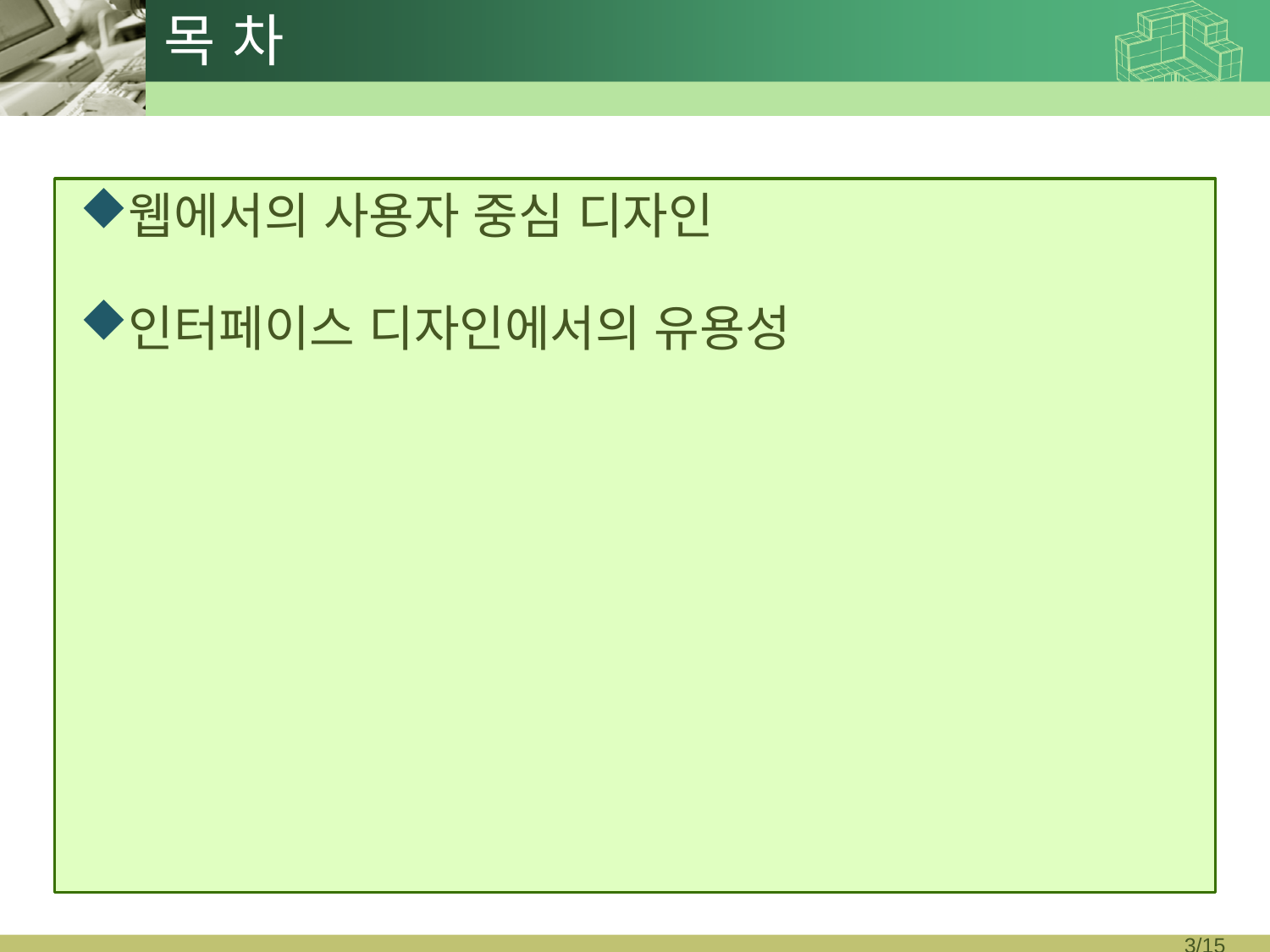

# 목 차
웹에서의 사용자 중심 디자인
인터페이스 디자인에서의 유용성